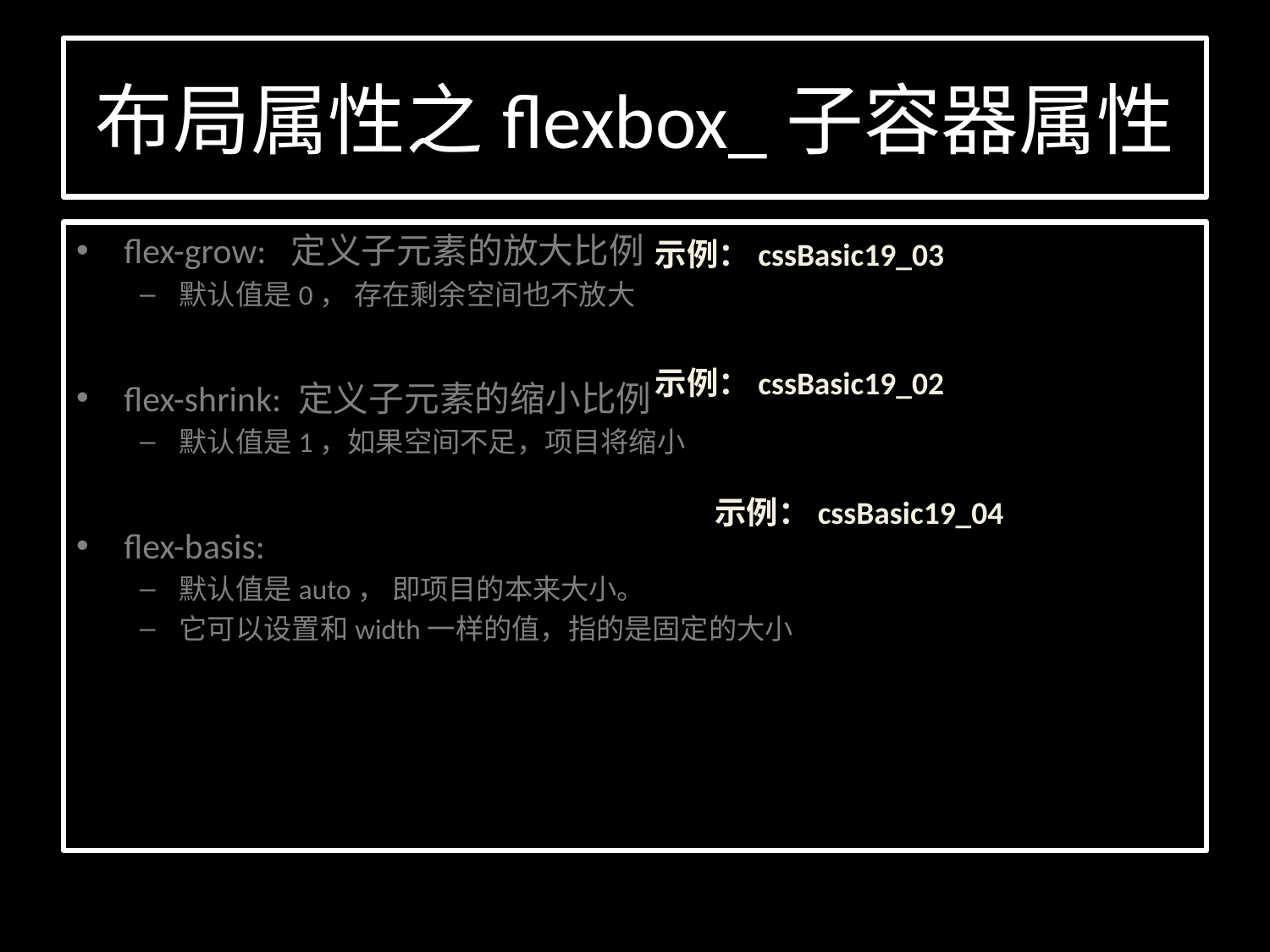

# 布局属性之flexbox_子容器属性
flex-grow:  定义子元素的放大比例
默认值是0， 存在剩余空间也不放大

flex-shrink: 定义子元素的缩小比例
默认值是1，如果空间不足，项目将缩小

flex-basis:
默认值是auto， 即项目的本来大小。
它可以设置和width一样的值，指的是固定的大小

示例：cssBasic19_03
示例：cssBasic19_02
示例：cssBasic19_04